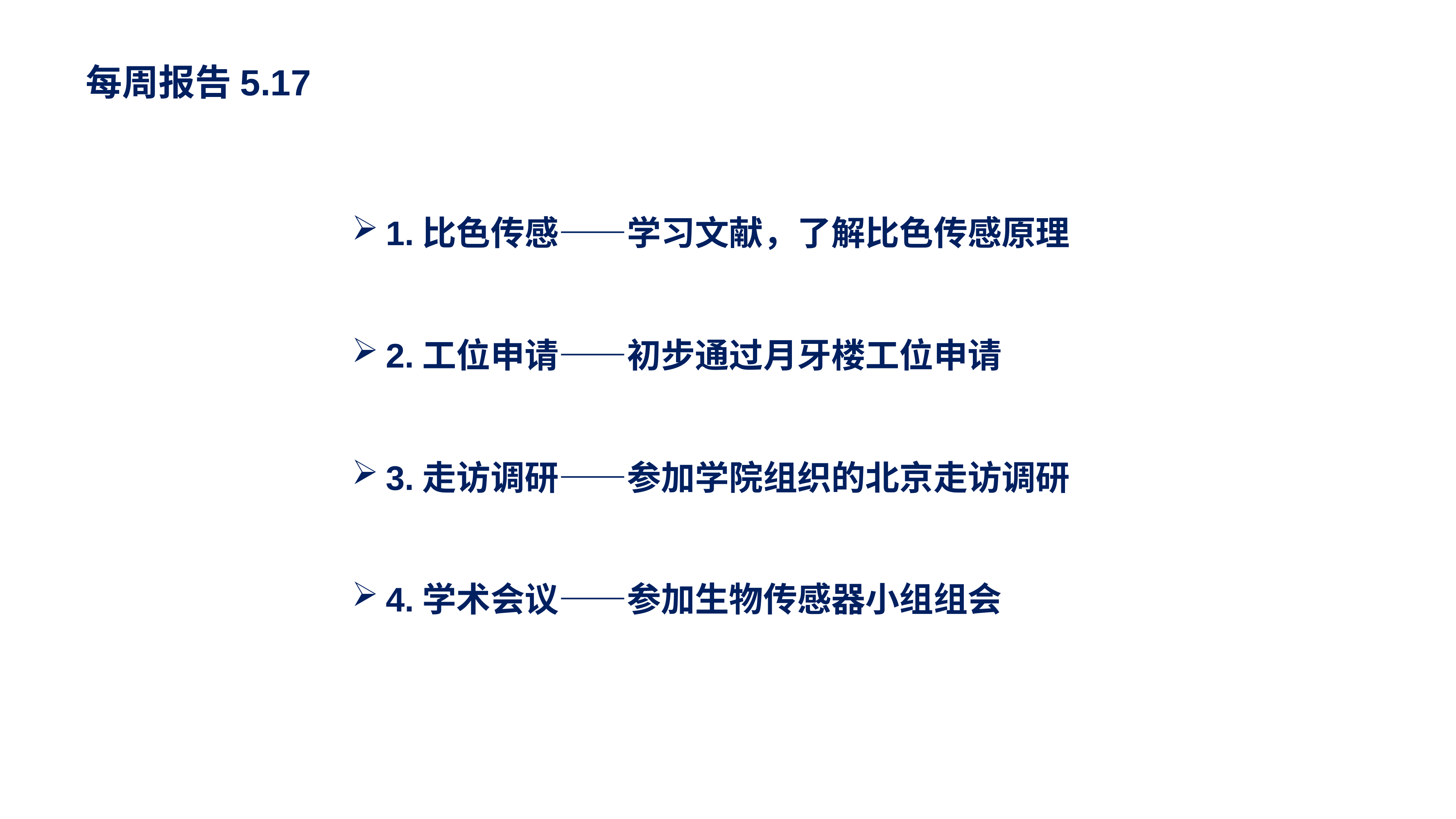

每周报告5.17
1.比色传感——学习文献，了解比色传感原理
2.工位申请——初步通过月牙楼工位申请
3.走访调研——参加学院组织的北京走访调研
4.学术会议——参加生物传感器小组组会